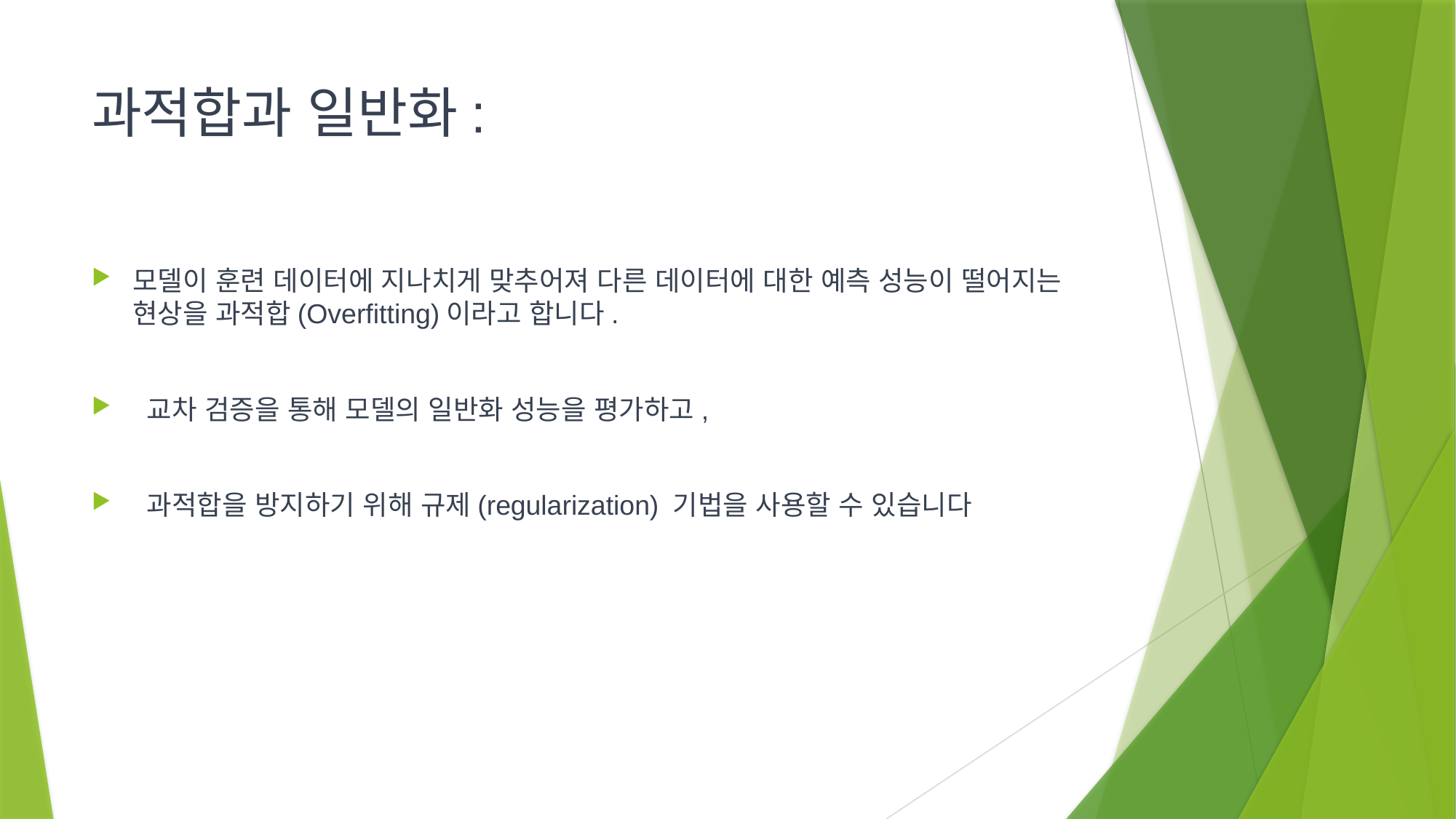

# 과적합과 일반화:
모델이 훈련 데이터에 지나치게 맞추어져 다른 데이터에 대한 예측 성능이 떨어지는 현상을 과적합(Overfitting)이라고 합니다.

 교차 검증을 통해 모델의 일반화 성능을 평가하고,

 과적합을 방지하기 위해 규제(regularization) 기법을 사용할 수 있습니다